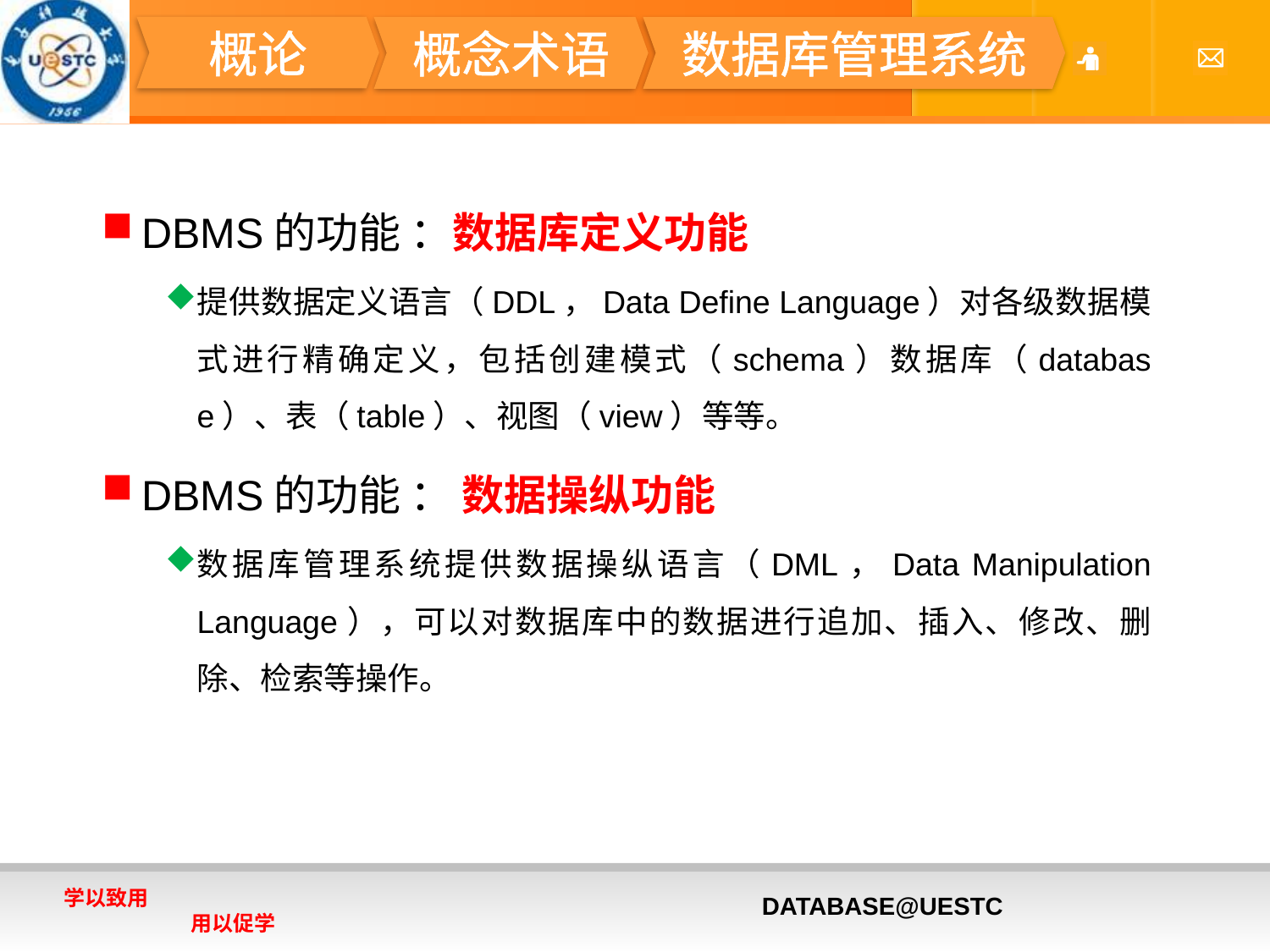

#
概论
概念术语
数据库管理系统
DBMS的功能 ：数据库定义功能
提供数据定义语言（DDL，Data Define Language）对各级数据模式进行精确定义，包括创建模式（schema）数据库（database）、表（table）、视图（view）等等。
DBMS的功能 ： 数据操纵功能
数据库管理系统提供数据操纵语言（DML，Data Manipulation Language），可以对数据库中的数据进行追加、插入、修改、删除、检索等操作。